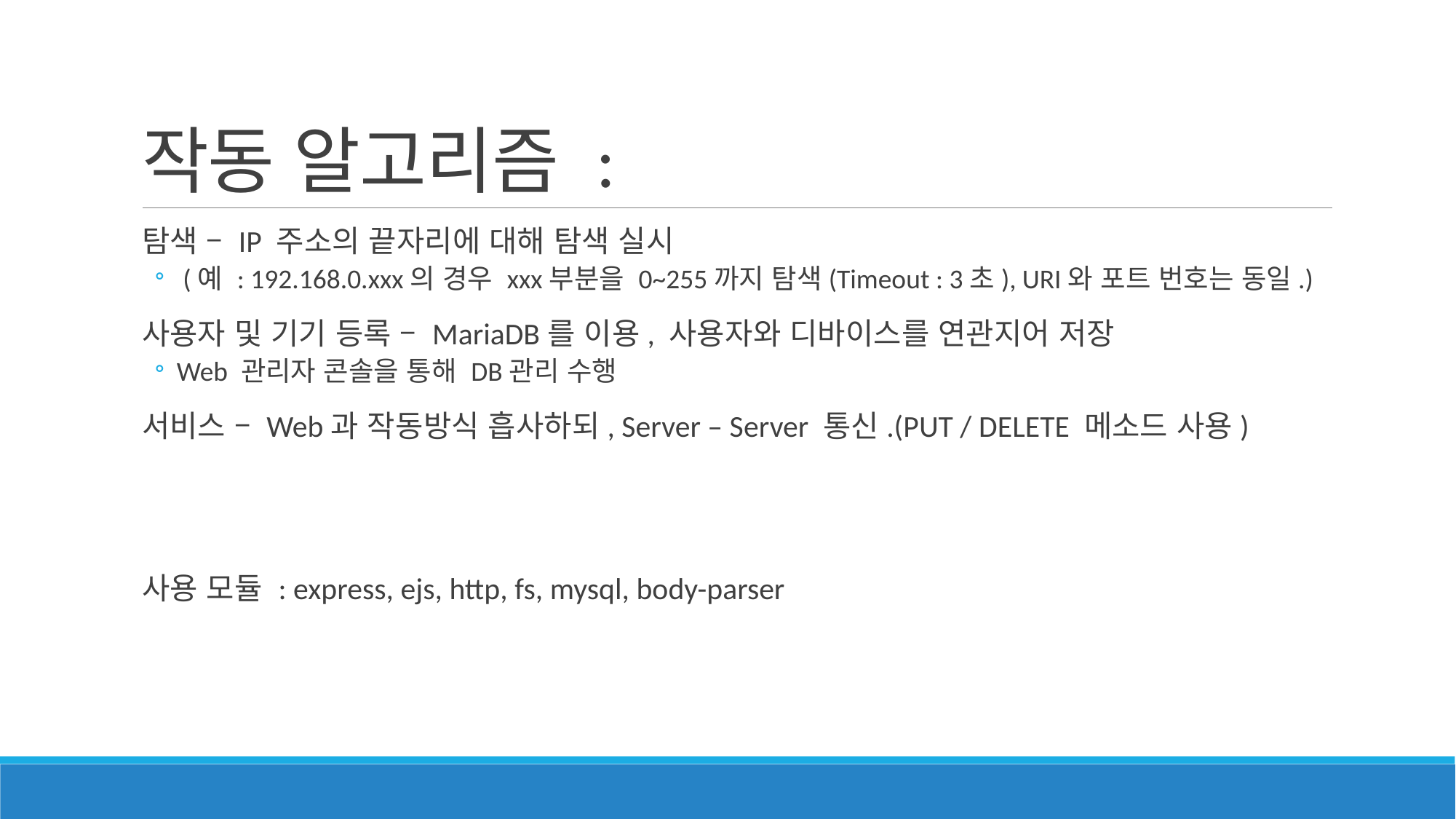

# 작동 알고리즘 :
탐색 – IP 주소의 끝자리에 대해 탐색 실시
 (예 : 192.168.0.xxx의 경우 xxx부분을 0~255까지 탐색(Timeout : 3초), URI와 포트 번호는 동일.)
사용자 및 기기 등록 – MariaDB를 이용, 사용자와 디바이스를 연관지어 저장
Web 관리자 콘솔을 통해 DB관리 수행
서비스 – Web과 작동방식 흡사하되, Server – Server 통신.(PUT / DELETE 메소드 사용)

사용 모듈 : express, ejs, http, fs, mysql, body-parser